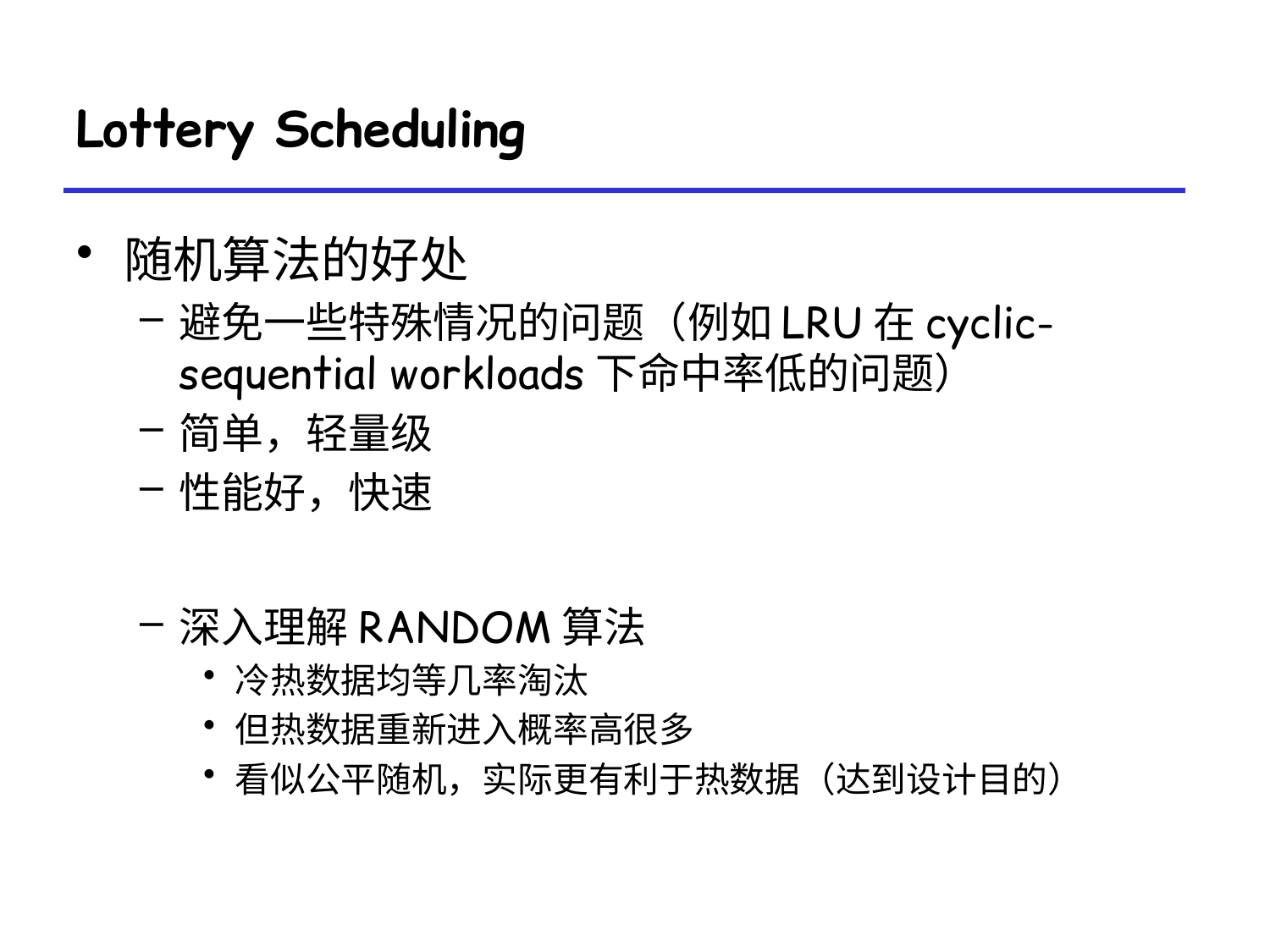

# Lottery Scheduling
随机算法的好处
避免一些特殊情况的问题（例如LRU在cyclic-sequential workloads下命中率低的问题）
简单，轻量级
性能好，快速

深入理解RANDOM算法
冷热数据均等几率淘汰
但热数据重新进入概率高很多
看似公平随机，实际更有利于热数据（达到设计目的）

46